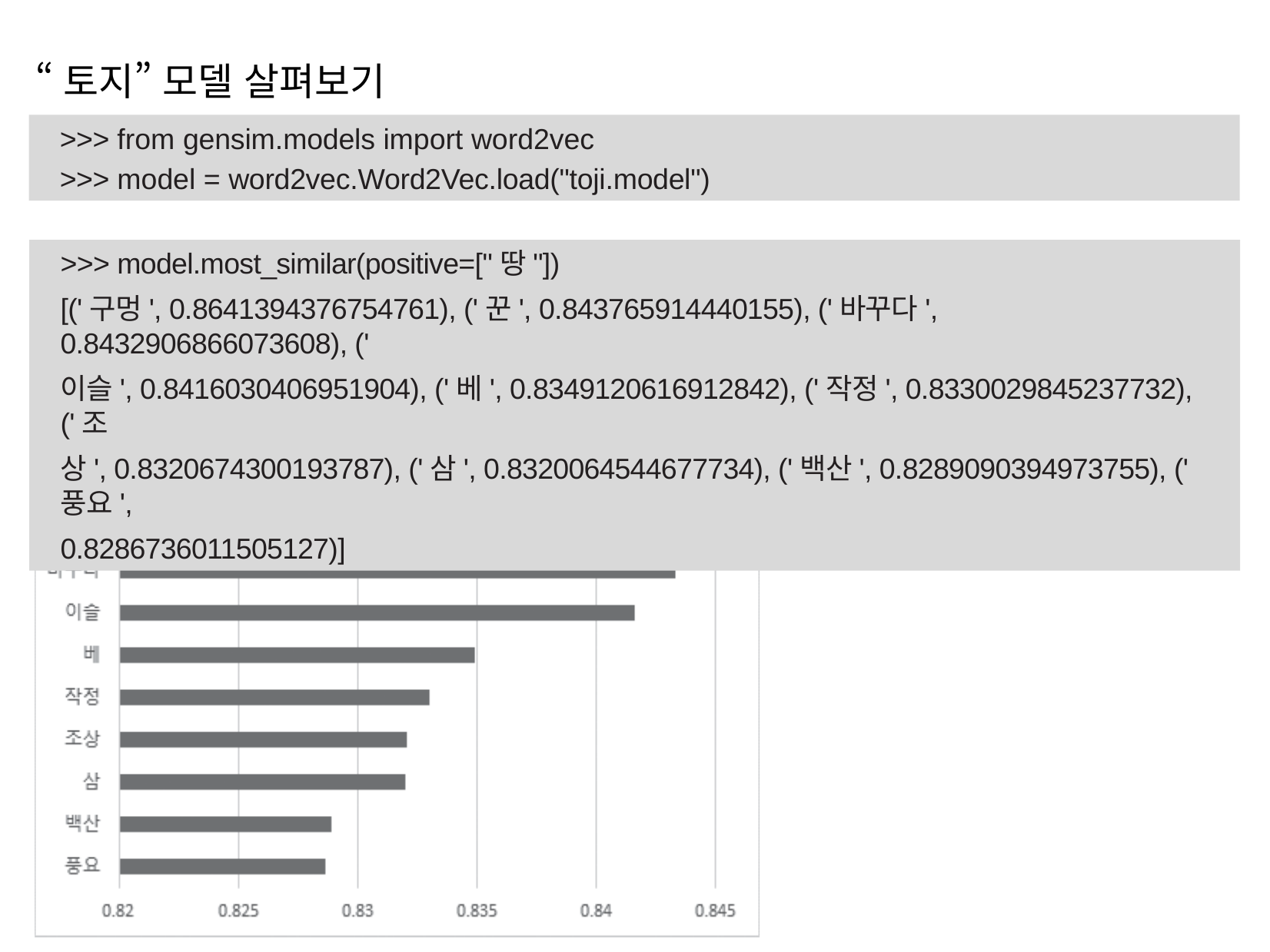

“토지” 모델 살펴보기
>>> from gensim.models import word2vec
>>> model = word2vec.Word2Vec.load("toji.model")
>>> model.most_similar(positive=["땅"])
[('구멍', 0.8641394376754761), ('꾼', 0.843765914440155), ('바꾸다', 0.8432906866073608), ('
이슬', 0.8416030406951904), ('베', 0.8349120616912842), ('작정', 0.8330029845237732), ('조
상', 0.8320674300193787), ('삼', 0.8320064544677734), ('백산', 0.8289090394973755), ('풍요',
0.8286736011505127)]